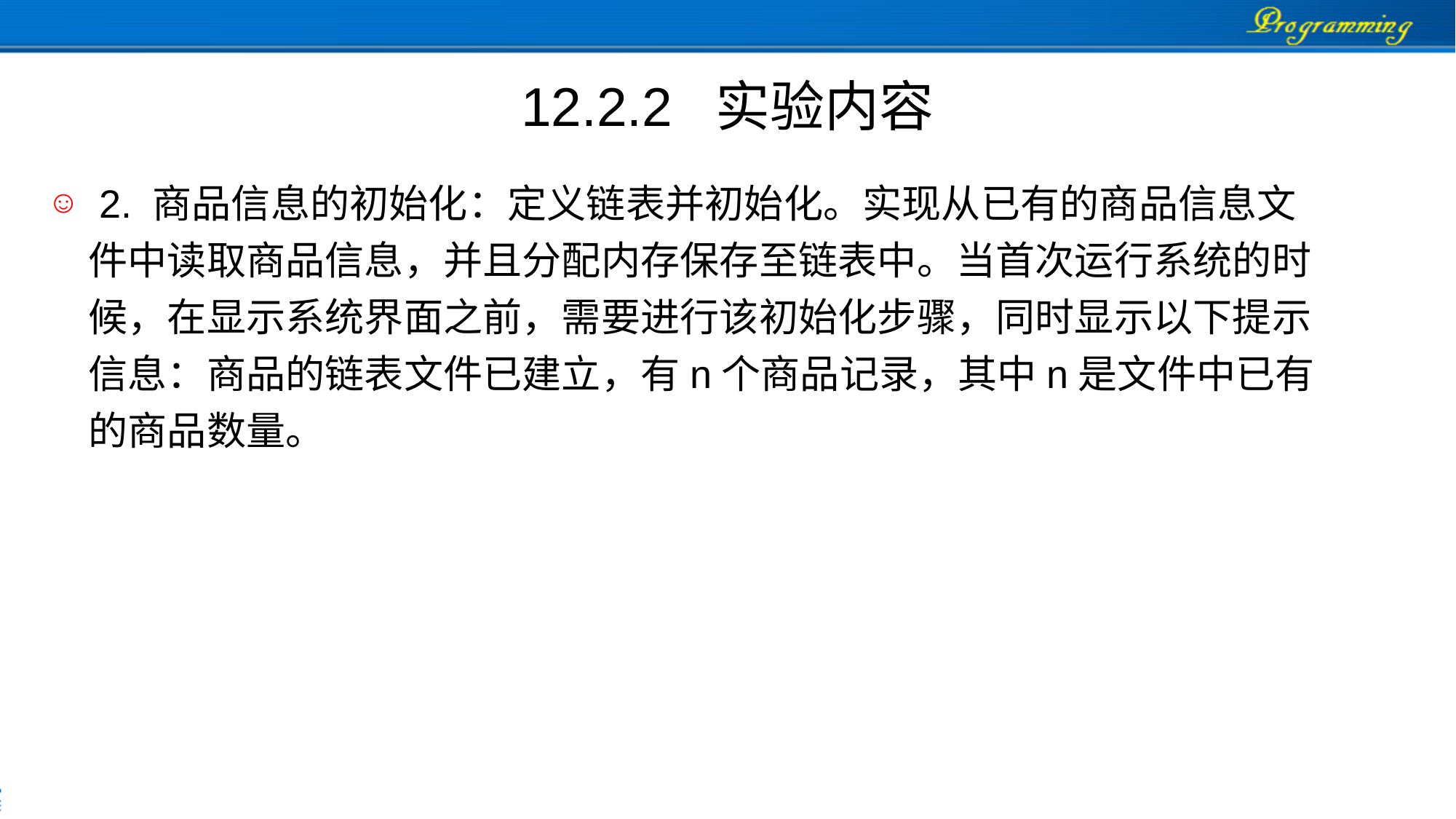

# 12.2.2  实验内容
 2. 商品信息的初始化：定义链表并初始化。实现从已有的商品信息文件中读取商品信息，并且分配内存保存至链表中。当首次运行系统的时候，在显示系统界面之前，需要进行该初始化步骤，同时显示以下提示信息：商品的链表文件已建立，有n个商品记录，其中n是文件中已有的商品数量。